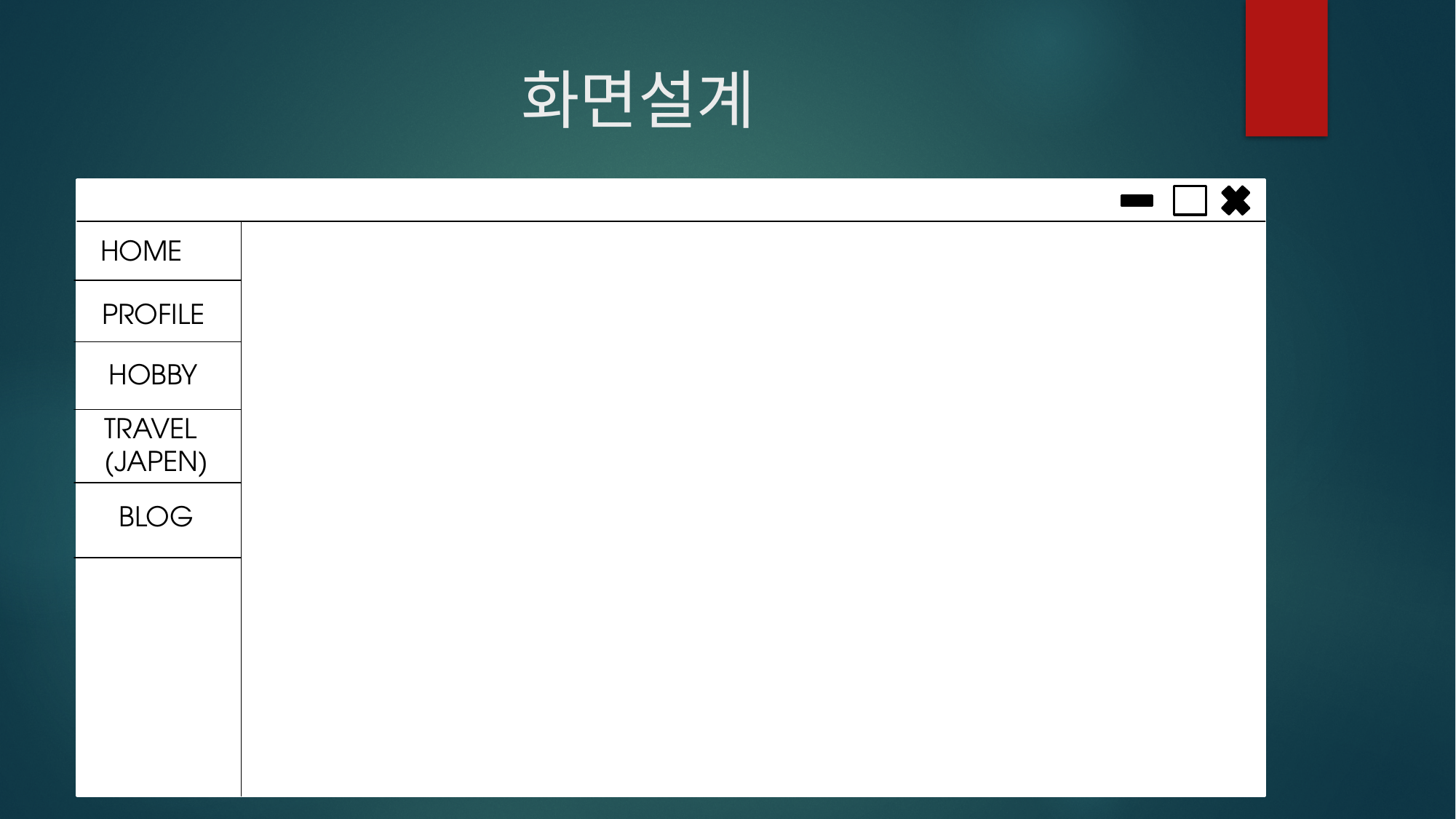

# 화면설계

HOME

PROFILE
HOBBY
TRAVEL
(JAPEN)
BLOG